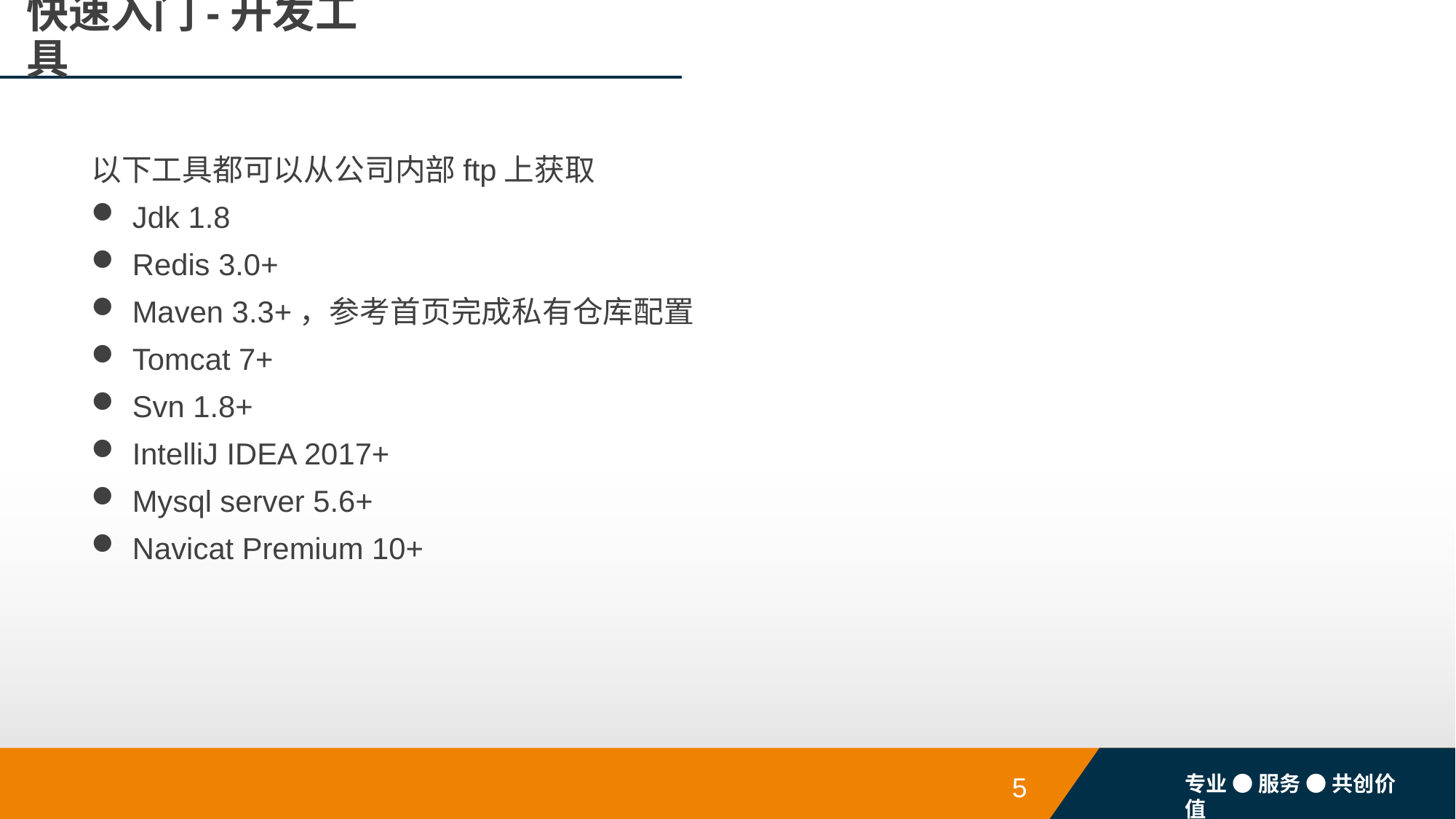

# 快速入门-开发工具
以下工具都可以从公司内部ftp上获取
Jdk 1.8
Redis 3.0+
Maven 3.3+，参考首页完成私有仓库配置
Tomcat 7+
Svn 1.8+
IntelliJ IDEA 2017+
Mysql server 5.6+
Navicat Premium 10+